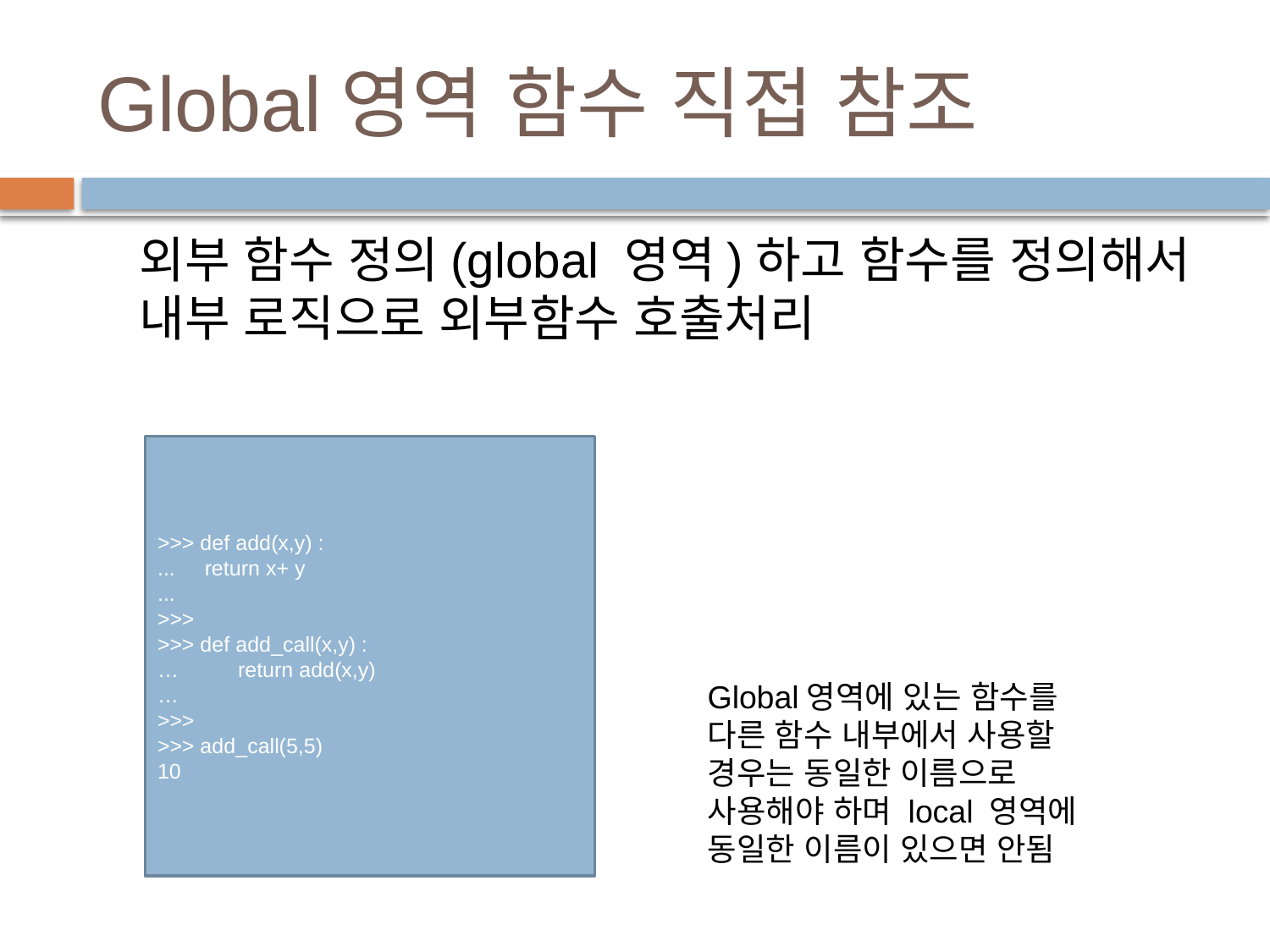

# Global영역 함수 직접 참조
외부 함수 정의(global 영역)하고 함수를 정의해서 내부 로직으로 외부함수 호출처리
>>> def add(x,y) :
...     return x+ y
...
>>>
>>> def add_call(x,y) :
…          return add(x,y)
…
>>>
>>> add_call(5,5)
10
Global영역에 있는 함수를  다른 함수 내부에서 사용할 경우는 동일한 이름으로 사용해야 하며 local 영역에 동일한 이름이 있으면 안됨